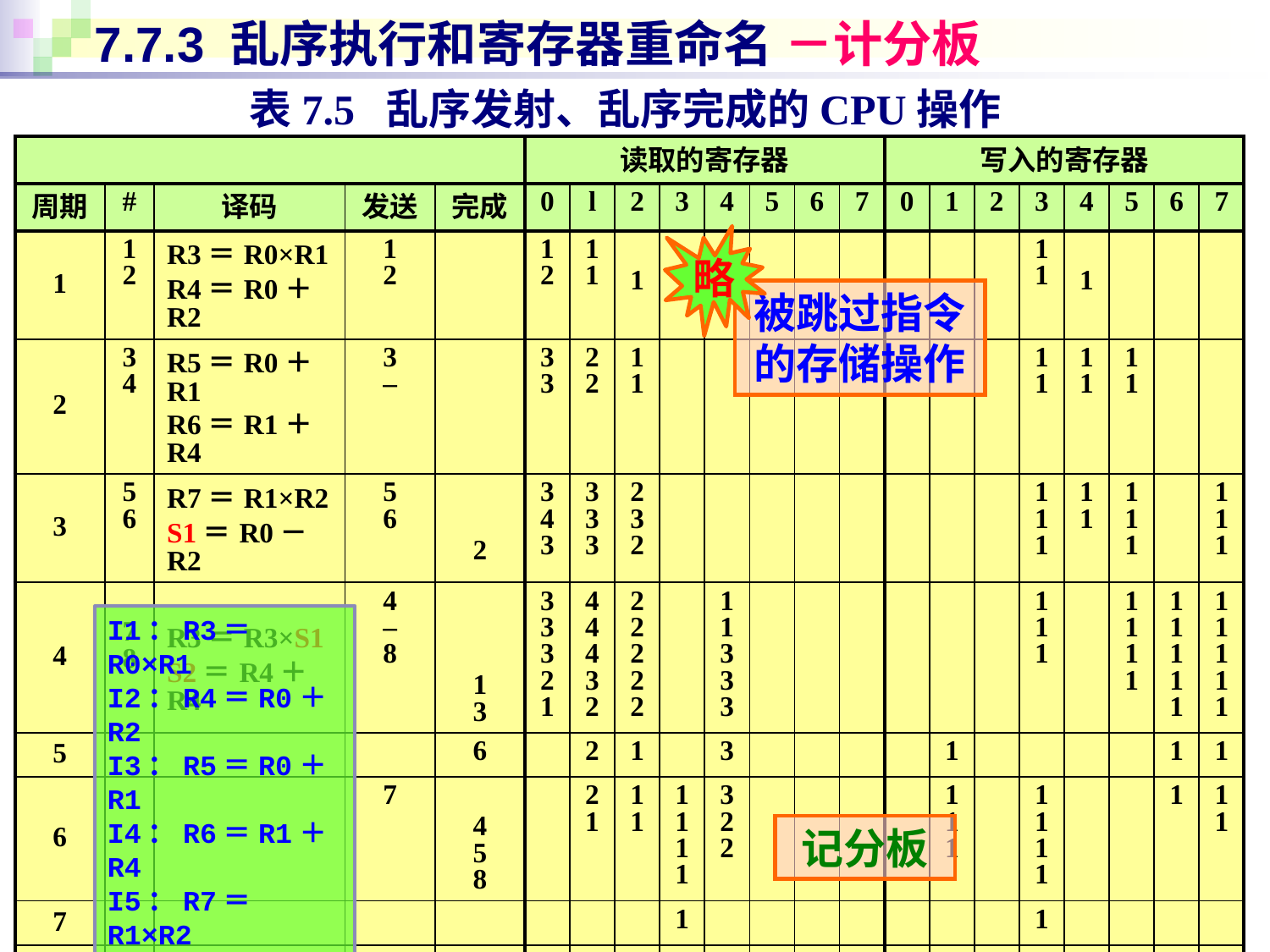

# 7.7.3 乱序执行和寄存器重命名 －计分板
表7.5  乱序发射、乱序完成的CPU操作
|  |  |  |  |  | 读取的寄存器 |  |  |  |  |  |  |  | 写入的寄存器 |  |  |  |  |  |  |  |
| --- | --- | --- | --- | --- | --- | --- | --- | --- | --- | --- | --- | --- | --- | --- | --- | --- | --- | --- | --- | --- |
| 周期 | # | 译码 | 发送 | 完成 | 0 | l | 2 | 3 | 4 | 5 | 6 | 7 | 0 | 1 | 2 | 3 | 4 | 5 | 6 | 7 |
| 1 | 1 2 | R3＝R0×R1 R4＝R0＋R2 | 1 2 |  | 1 2 | 1 1 | 1 |  |  |  |  |  |  |  |  | 1 1 | 1 |  |  |  |
| 2 | 3 4 | R5＝R0＋R1 R6＝R1＋R4 | 3 – |  | 3 3 | 2 2 | 1 1 |  |  |  |  |  |  |  |  | 1 1 | 1 1 | 1 1 |  |  |
| 3 | 5 6 | R7＝R1×R2 S1＝R0－R2 | 5 6 | 2 | 3 4 3 | 3 3 3 | 2 3 2 |  |  |  |  |  |  |  |  | 1 1 1 | 1 1 | 1 1 1 |  | 1 1 1 |
| 4 | 7 8 | R3＝R3×S1 S2＝R4＋R4 | 4 – 8 | 1 3 | 3 3 3 2 1 | 4 4 4 3 2 | 2 2 2 2 2 |  | 1 1 3 3 3 |  |  |  |  |  |  | 1 1 1 |  | 1 1 1 1 | 1 1 1 1 1 | 1 1 1 1 1 |
| 5 |  |  |  | 6 |  | 2 | 1 |  | 3 |  |  |  |  | 1 |  |  |  |  | 1 | 1 |
| 6 |  |  | 7 | 4 5 8 |  | 2 1 | 1 1 | 1 1 1 1 | 3 2 2 |  |  |  |  | 1 1 1 |  | 1 1 1 1 |  |  | 1 | 1 1 |
| 7 |  |  |  |  |  |  |  | 1 |  |  |  |  |  |  |  | 1 |  |  |  |  |
| 8 |  |  |  |  |  |  |  | 1 |  |  |  |  |  |  |  | 1 |  |  |  |  |
| 9 |  |  |  | 7 |  |  |  |  |  |  |  |  |  |  |  |  |  |  |  |  |
略
被跳过指令的存储操作
I1：R3＝R0×R1
I2：R4＝R0＋R2
I3：R5＝R0＋R1
I4：R6＝R1＋R4
I5：R7＝R1×R2
I6：R1＝R0－R2
I7：R3＝R3×R1
I8：R1＝R4＋R4
记分板
59